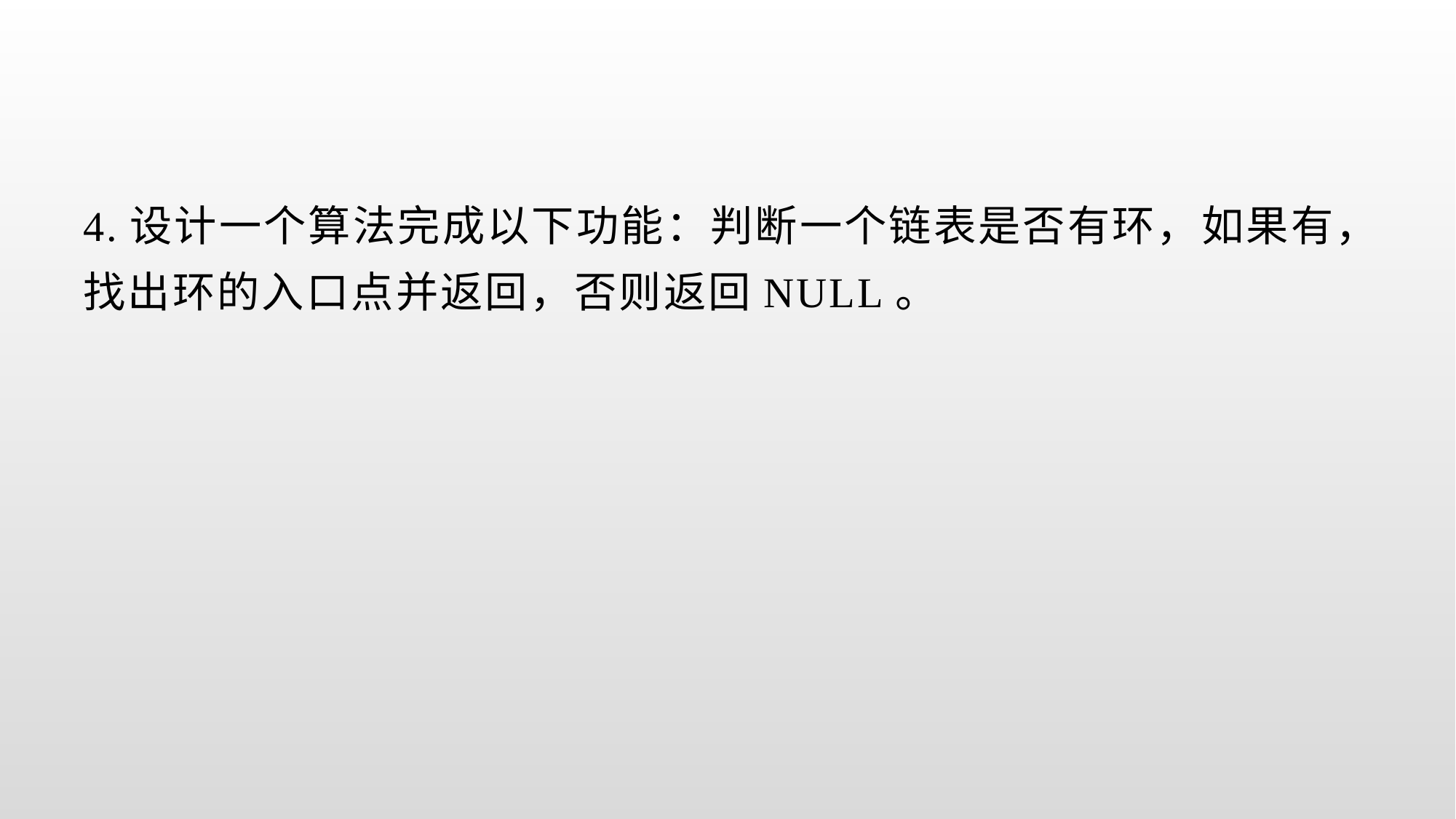

4.设计一个算法完成以下功能：判断一个链表是否有环，如果有，找出环的入口点并返回，否则返回NULL。